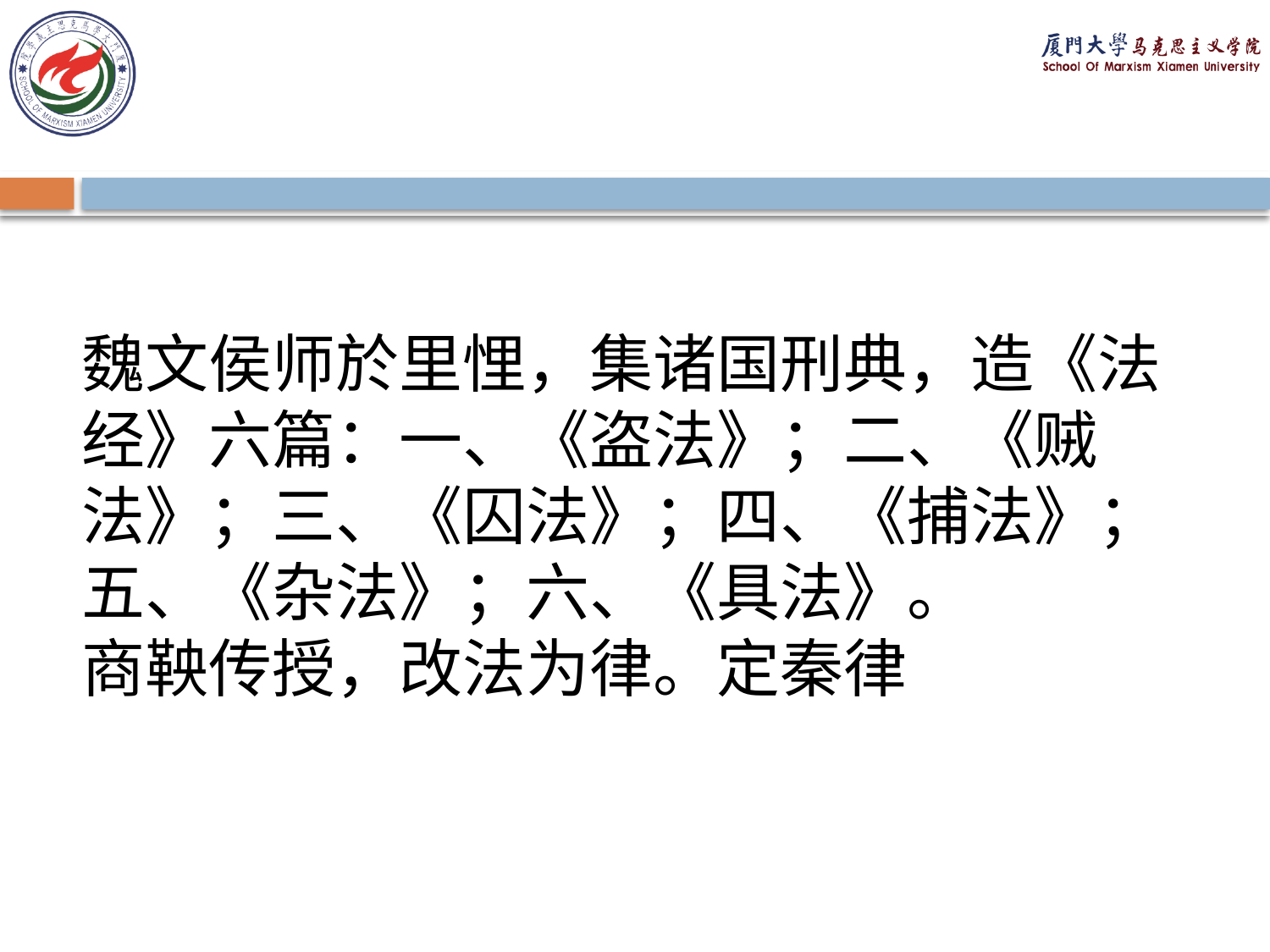

魏文侯师於里悝，集诸国刑典，造《法经》六篇：一、《盗法》；二、《贼法》；三、《囚法》；四、《捕法》；五、《杂法》；六、《具法》。
商鞅传授，改法为律。定秦律